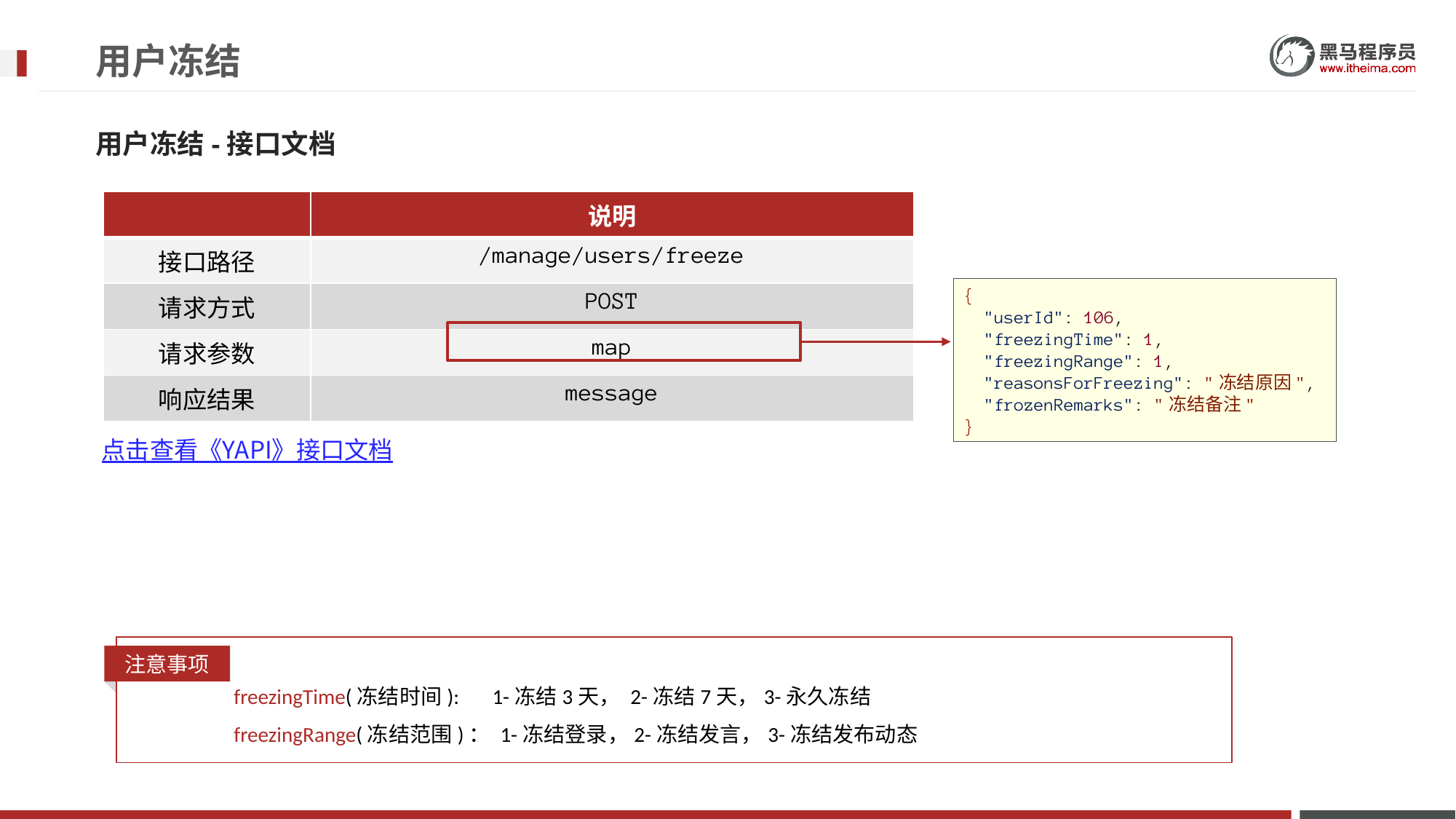

# 用户冻结
用户冻结-接口文档
|  | 说明 |
| --- | --- |
| 接口路径 | /manage/users/freeze |
| 请求方式 | POST |
| 请求参数 | map |
| 响应结果 | message |
{
  "userId": 106,
  "freezingTime": 1,
  "freezingRange": 1,
  "reasonsForFreezing": "冻结原因",
  "frozenRemarks": "冻结备注"
}

点击查看《YAPI》接口文档

注意事项
freezingTime(冻结时间):       1-冻结3天， 2-冻结7天，3-永久冻结
freezingRange(冻结范围)： 1-冻结登录，2-冻结发言，3-冻结发布动态